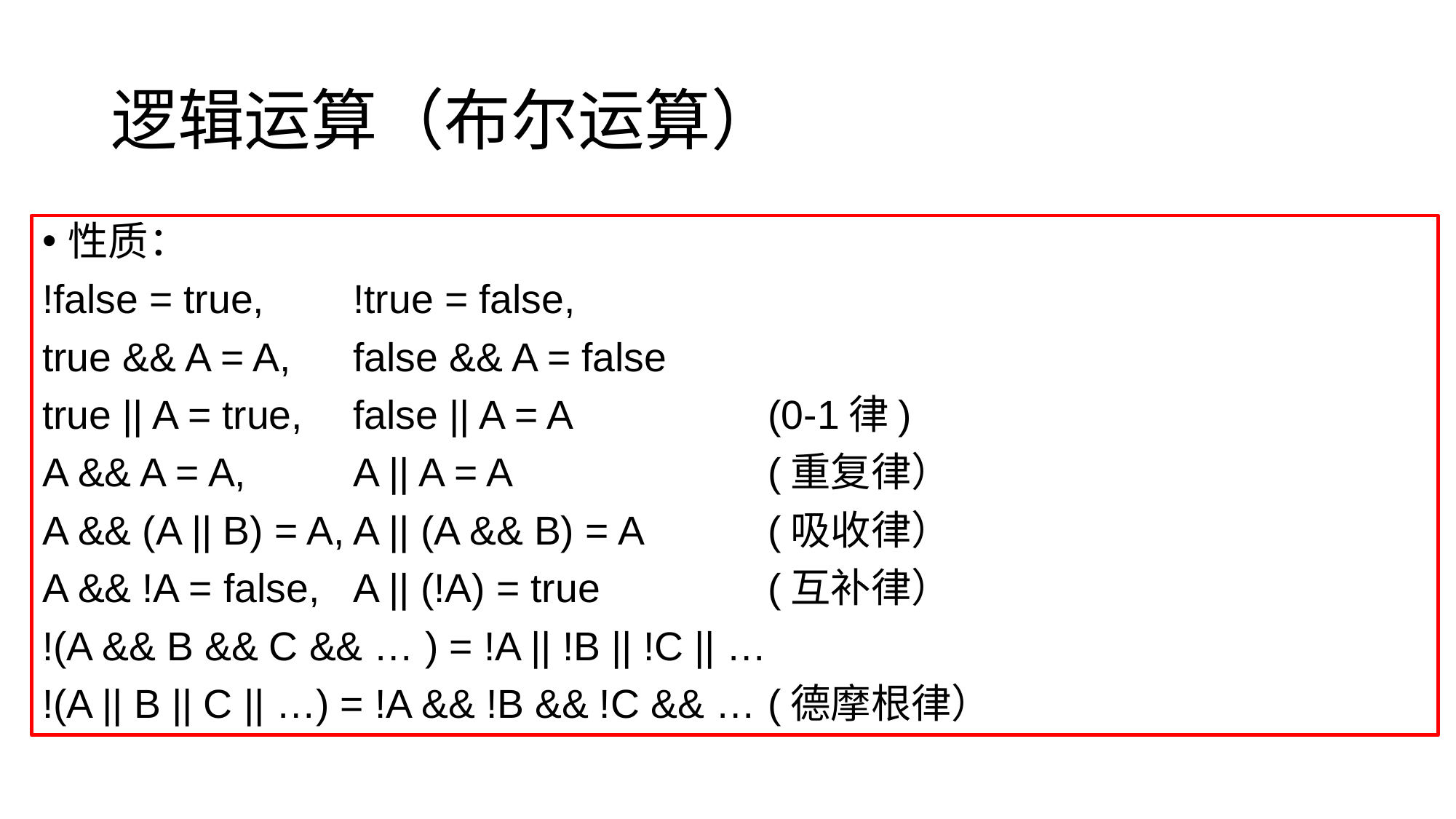

# 逻辑运算（布尔运算）
性质：
!false = true,	!true = false,
true && A = A, 	false && A = false
true || A = true,	false || A = A		(0-1律)
A && A = A, 	A || A = A			(重复律）
A && (A || B) = A,	A || (A && B) = A		(吸收律）
A && !A = false,	A || (!A) = true		(互补律）
!(A && B && C && … ) = !A || !B || !C || …
!(A || B || C || …) = !A && !B && !C && …	(德摩根律）